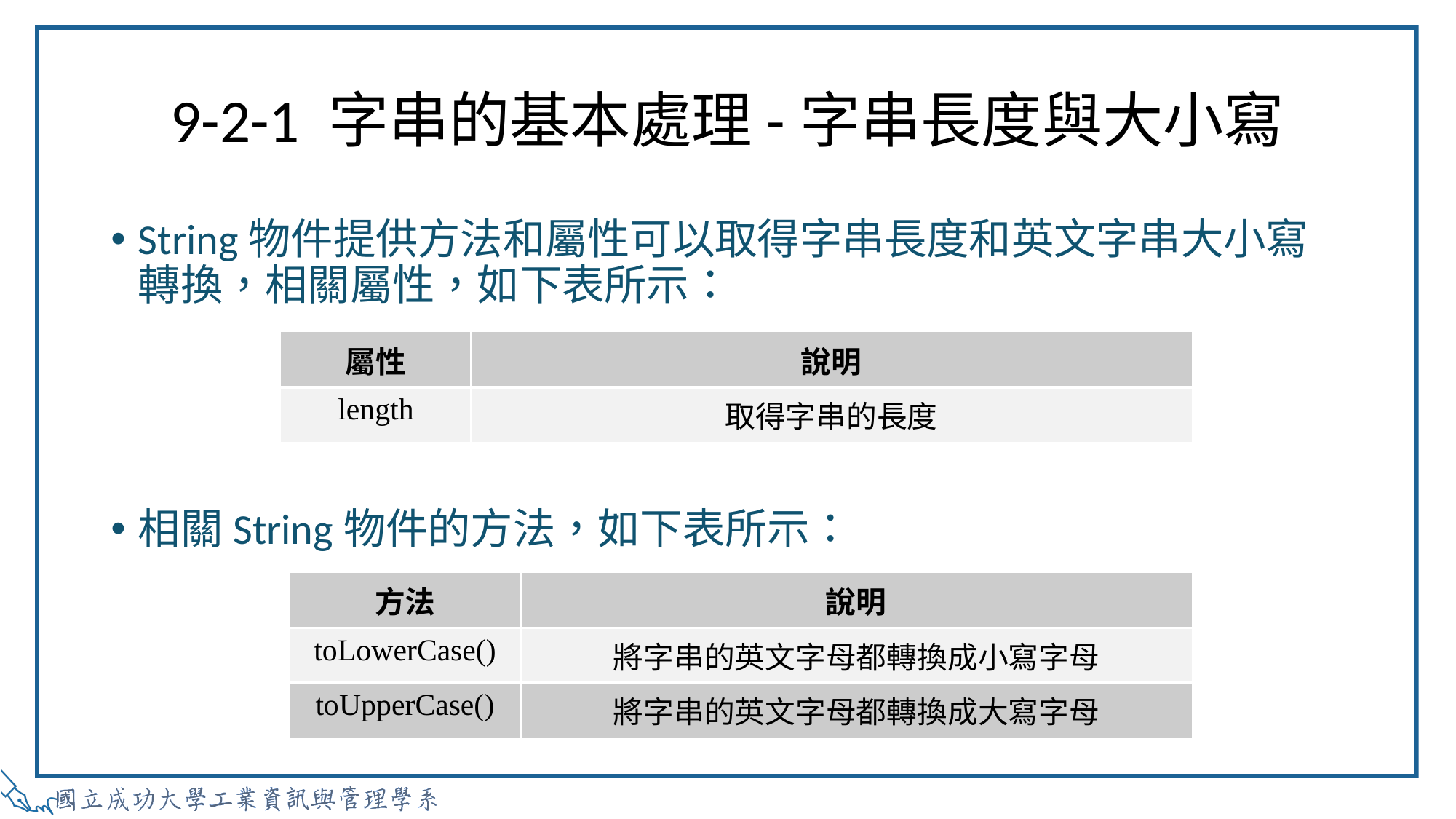

# 9-2-1 字串的基本處理-字串長度與大小寫
String物件提供方法和屬性可以取得字串長度和英文字串大小寫轉換，相關屬性，如下表所示：

相關String物件的方法，如下表所示：

| 屬性 | 說明 |
| --- | --- |
| length | 取得字串的長度 |
| 方法 | 說明 |
| --- | --- |
| toLowerCase() | 將字串的英文字母都轉換成小寫字母 |
| toUpperCase() | 將字串的英文字母都轉換成大寫字母 |